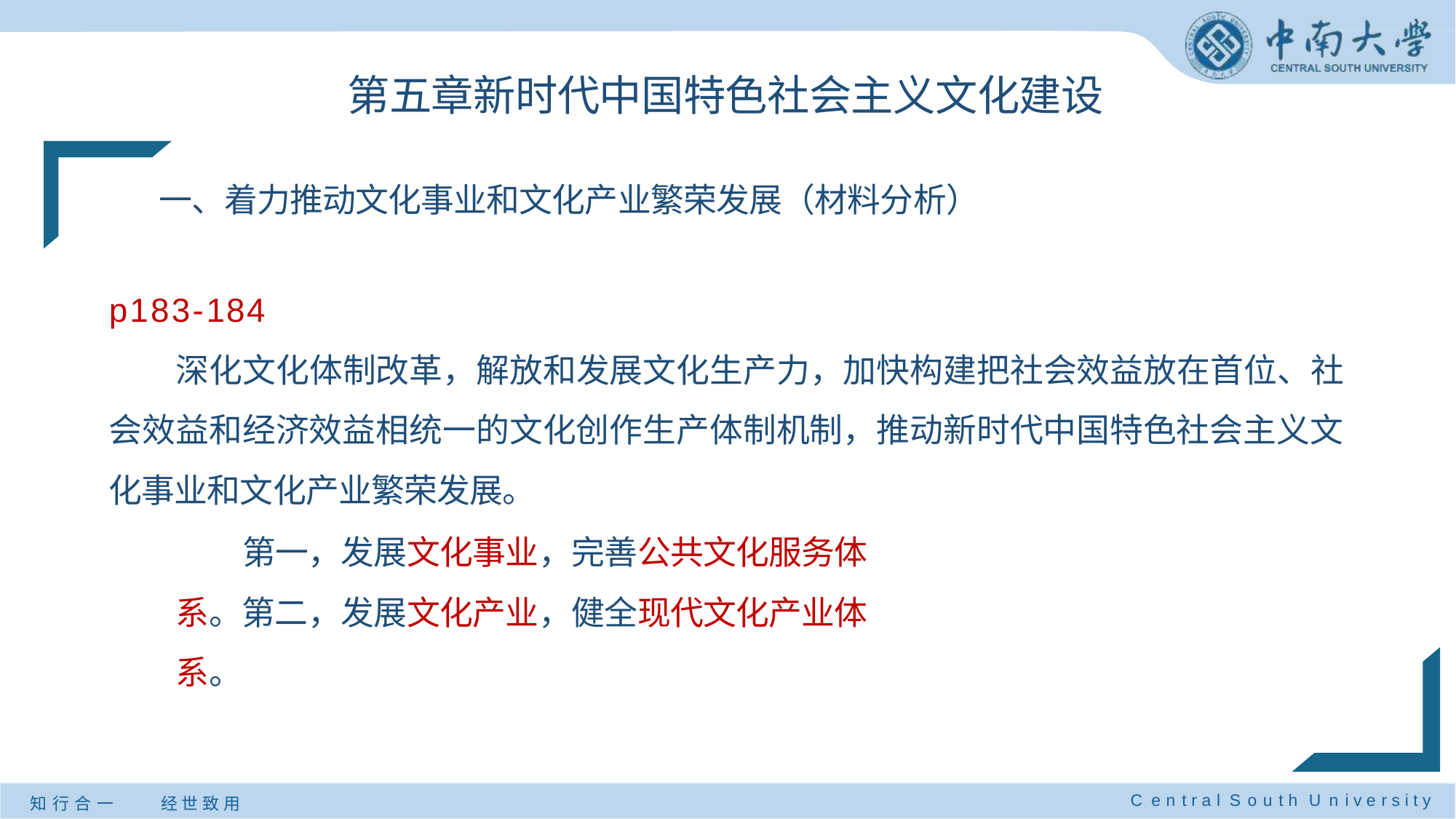

# 第五章新时代中国特色社会主义文化建设

一、着力推动文化事业和文化产业繁荣发展（材料分析）

p183-184
深化文化体制改革，解放和发展文化生产力，加快构建把社会效益放在首位、社会效益和经济效益相统一的文化创作生产体制机制，推动新时代中国特色社会主义文化事业和文化产业繁荣发展。
第一，发展文化事业，完善公共文化服务体系。第二，发展文化产业，健全现代文化产业体系。

C e n t r a l S o u t h U n i v e r s i t y
知 行 合 一
经 世 致 用